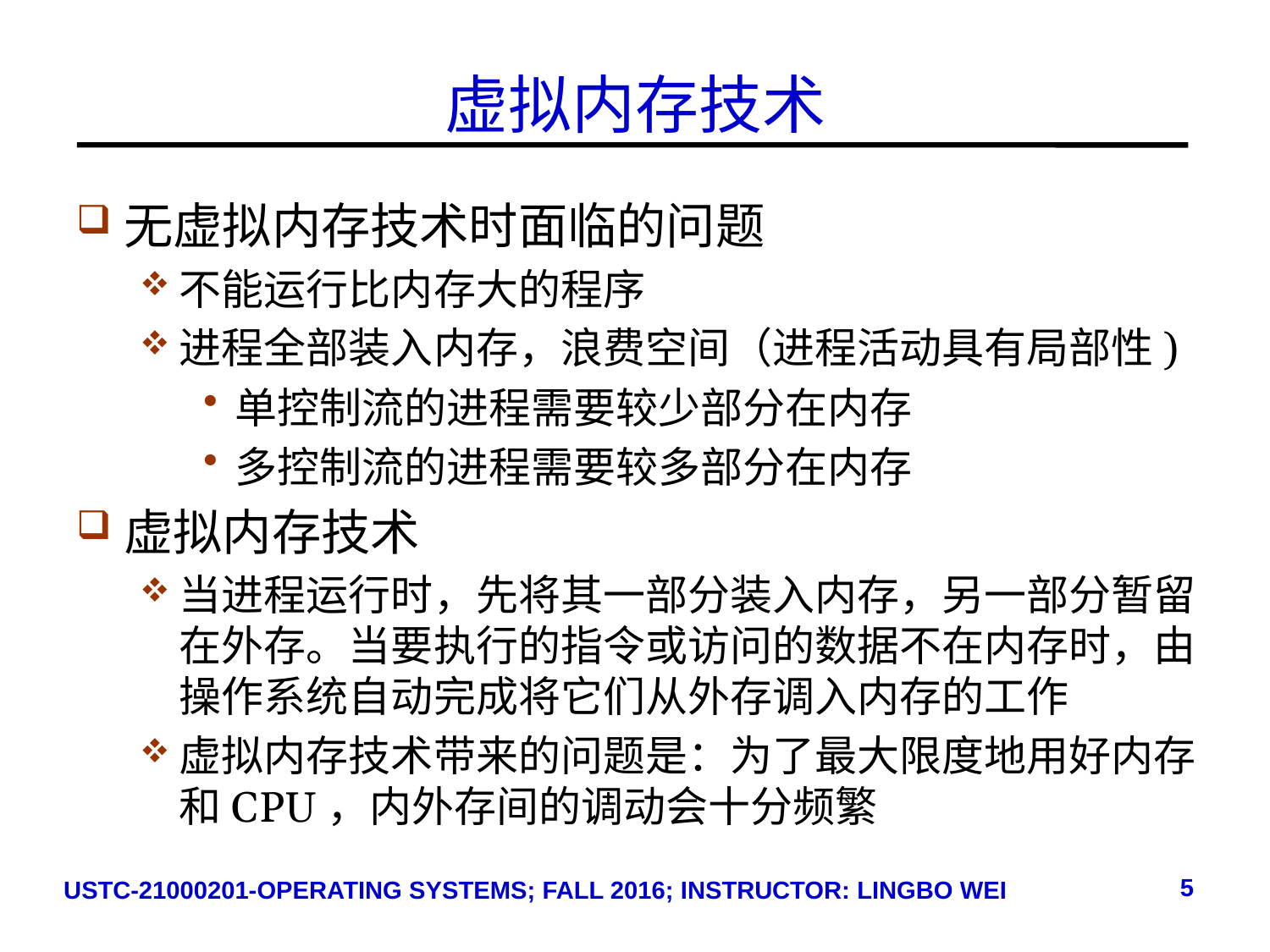

# 虚拟内存技术
无虚拟内存技术时面临的问题
不能运行比内存大的程序
进程全部装入内存，浪费空间（进程活动具有局部性)
单控制流的进程需要较少部分在内存
多控制流的进程需要较多部分在内存
虚拟内存技术
当进程运行时，先将其一部分装入内存，另一部分暂留在外存。当要执行的指令或访问的数据不在内存时，由操作系统自动完成将它们从外存调入内存的工作
虚拟内存技术带来的问题是：为了最大限度地用好内存和CPU，内外存间的调动会十分频繁
5
USTC-21000201-OPERATING SYSTEMS; FALL 2016; INSTRUCTOR: LINGBO WEI